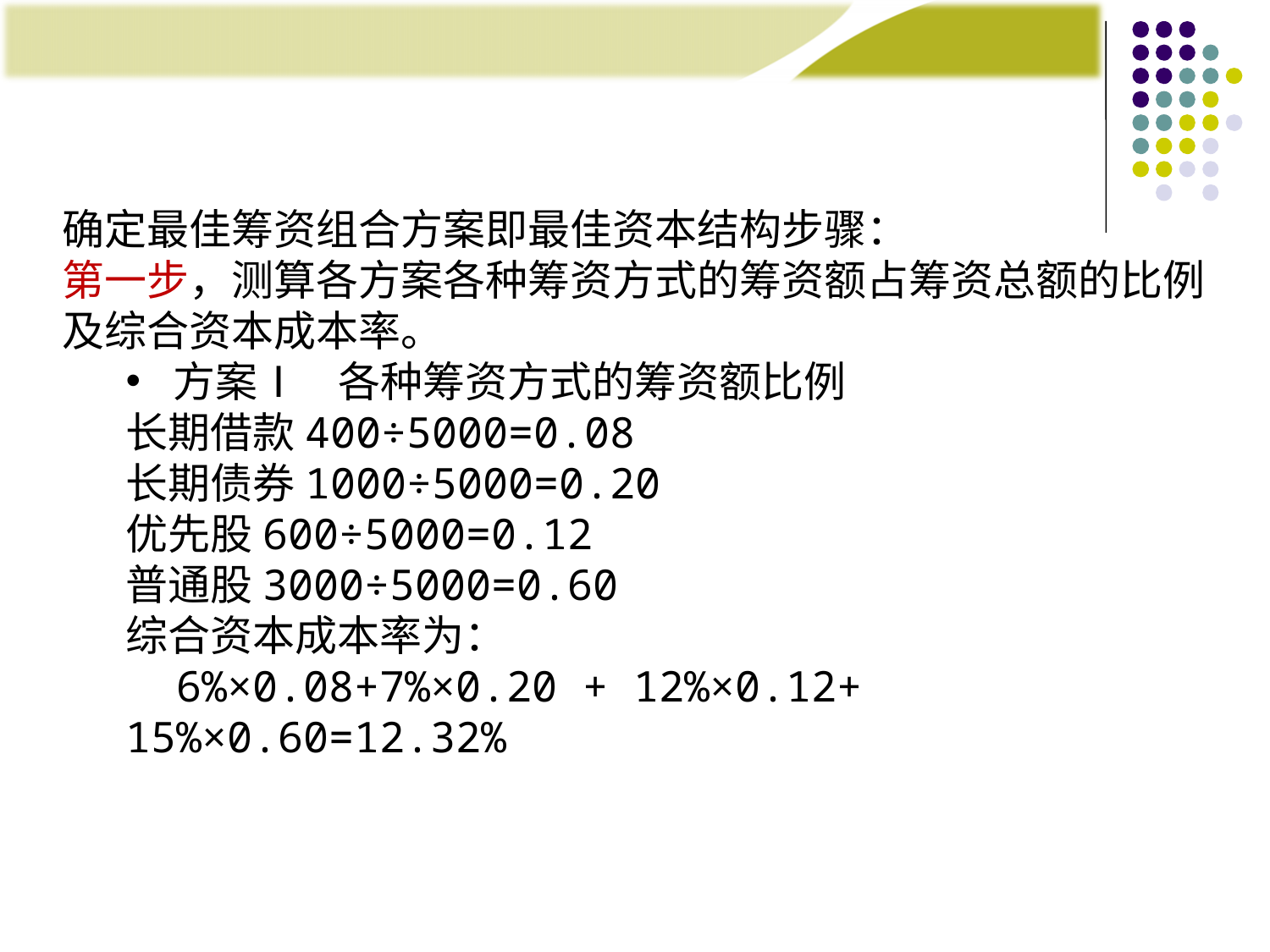

确定最佳筹资组合方案即最佳资本结构步骤：
第一步，测算各方案各种筹资方式的筹资额占筹资总额的比例及综合资本成本率。
方案Ⅰ    各种筹资方式的筹资额比例
长期借款400÷5000=0.08
长期债券1000÷5000=0.20
优先股600÷5000=0.12
普通股3000÷5000=0.60
综合资本成本率为：
  6%×0.08+7%×0.20 + 12%×0.12+ 15%×0.60=12.32%